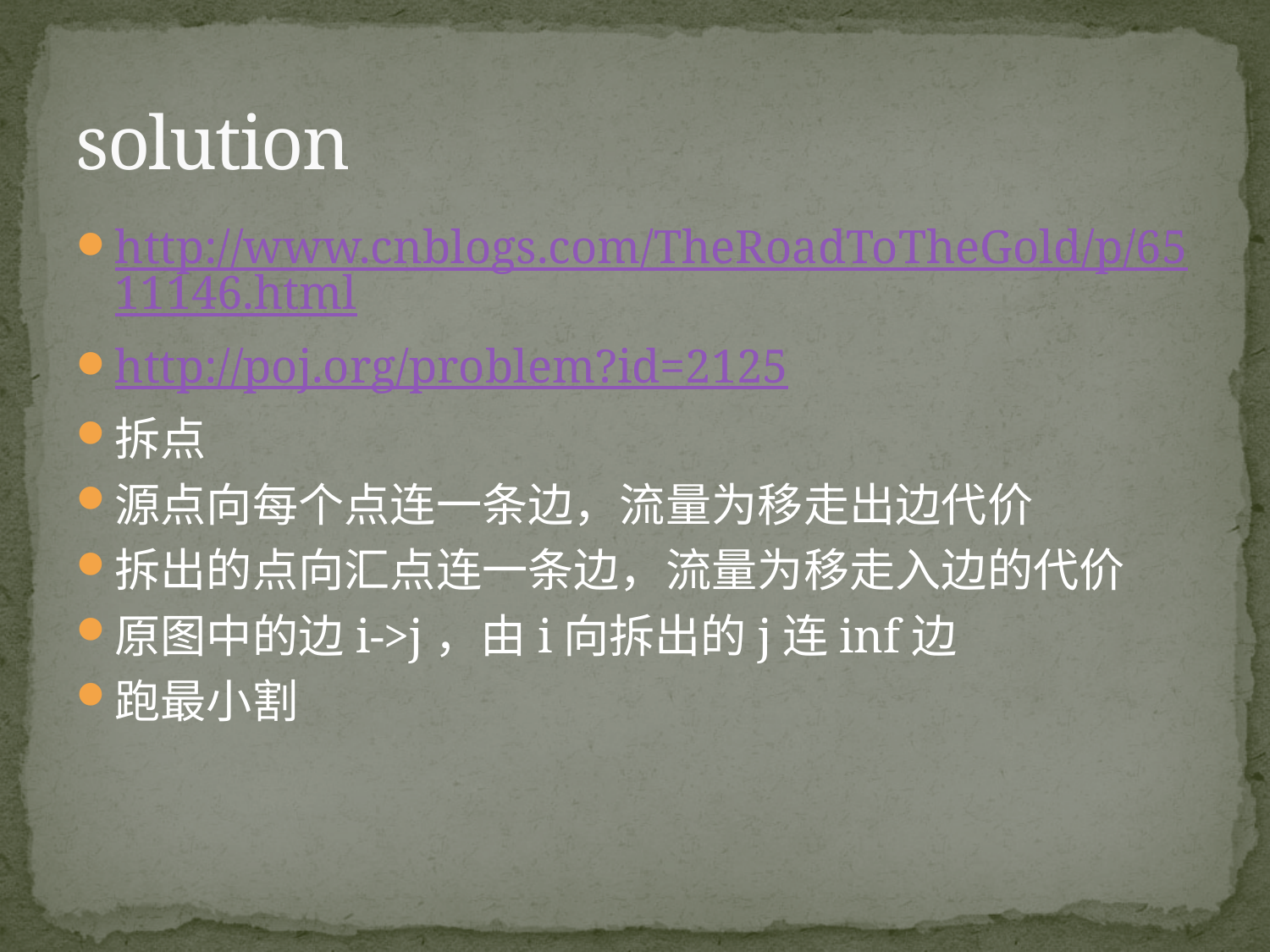

# solution
http://www.cnblogs.com/TheRoadToTheGold/p/6511146.html
http://poj.org/problem?id=2125
拆点
源点向每个点连一条边，流量为移走出边代价
拆出的点向汇点连一条边，流量为移走入边的代价
原图中的边i->j，由i向拆出的j连inf边
跑最小割